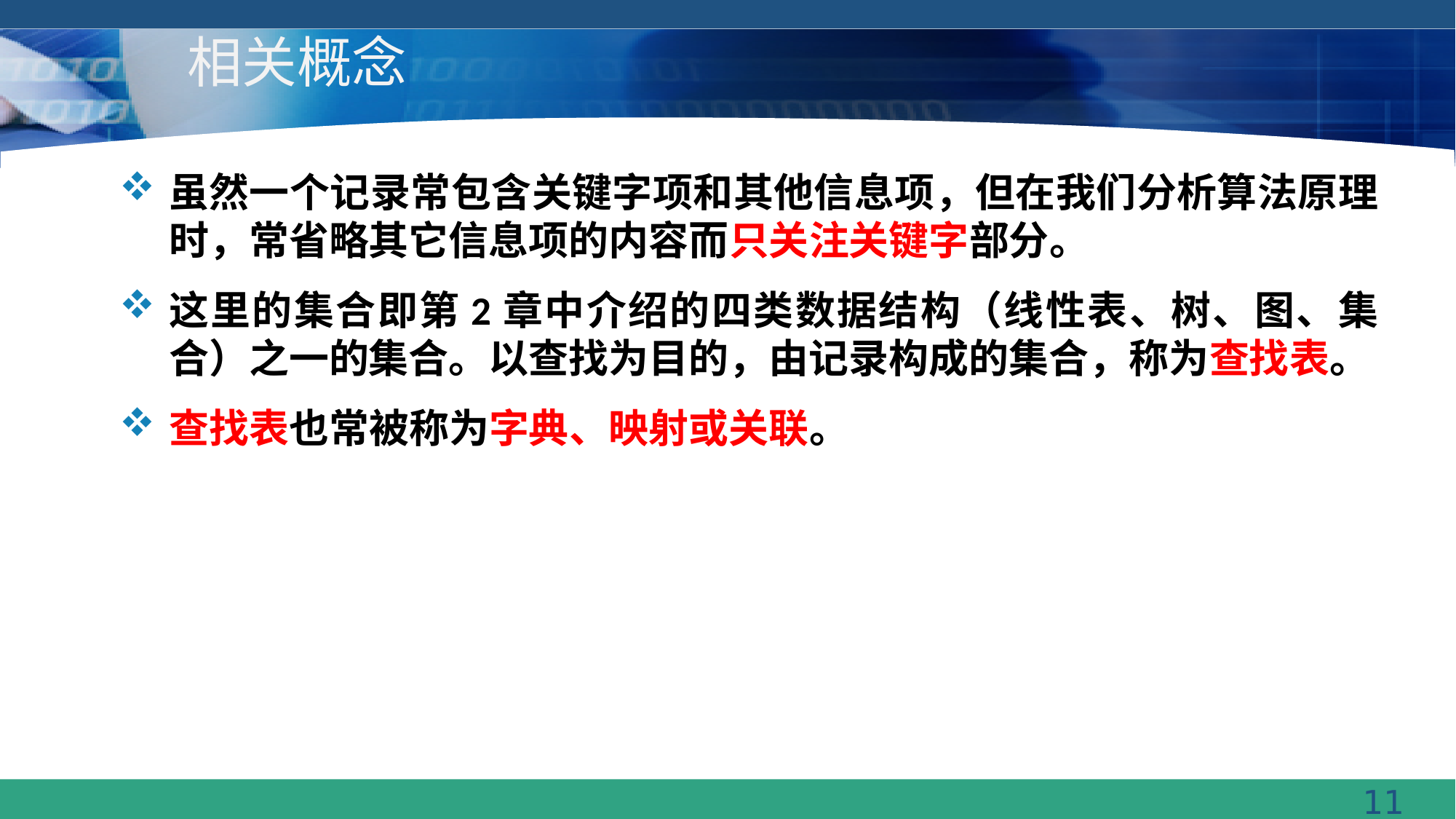

# 相关概念
虽然一个记录常包含关键字项和其他信息项，但在我们分析算法原理时，常省略其它信息项的内容而只关注关键字部分。
这里的集合即第2章中介绍的四类数据结构（线性表、树、图、集合）之一的集合。以查找为目的，由记录构成的集合，称为查找表。
查找表也常被称为字典、映射或关联。